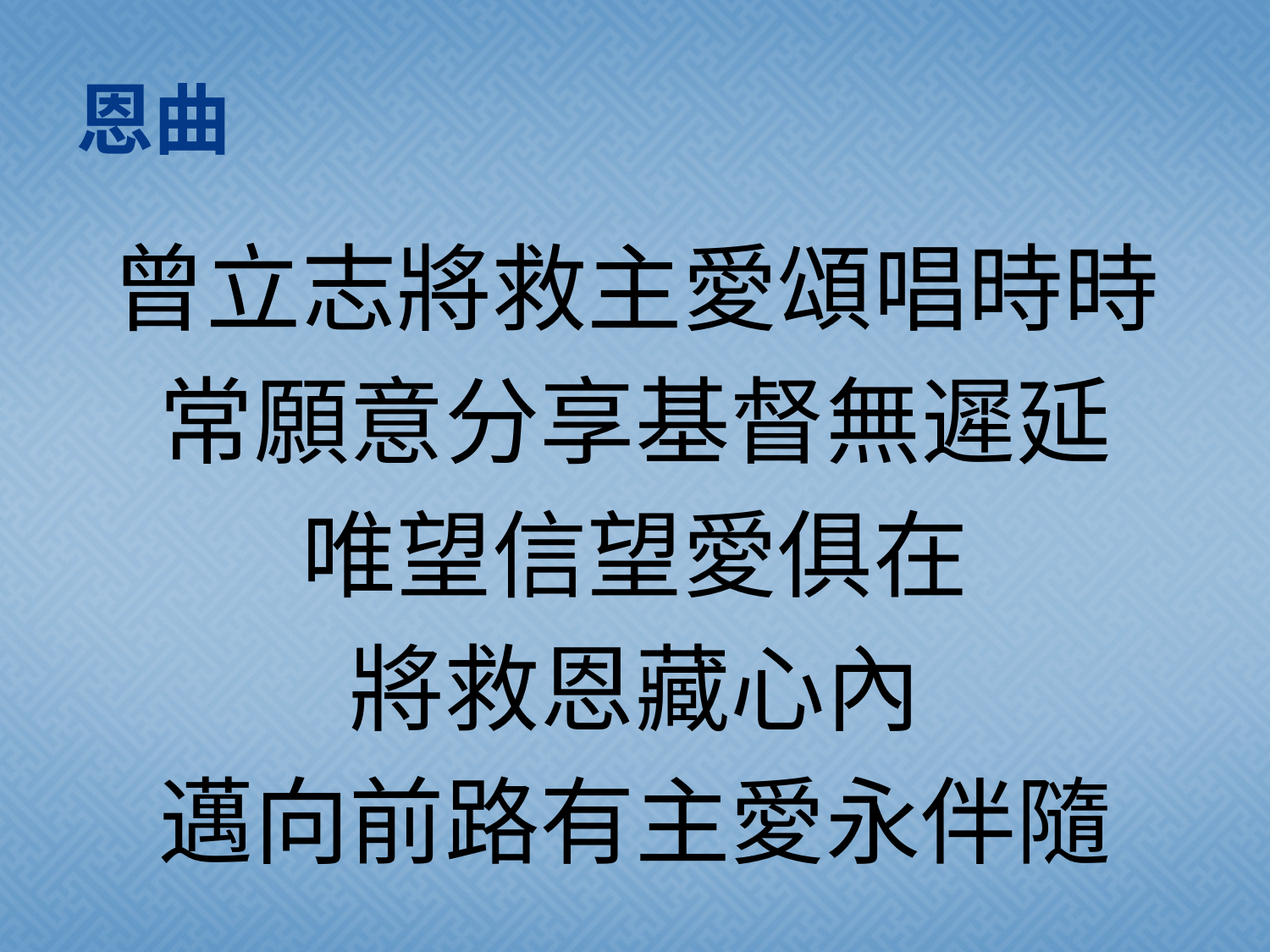

# 恩曲
曾立志將救主愛頌唱時時
常願意分享基督無遲延
唯望信望愛俱在
將救恩藏心內
邁向前路有主愛永伴隨